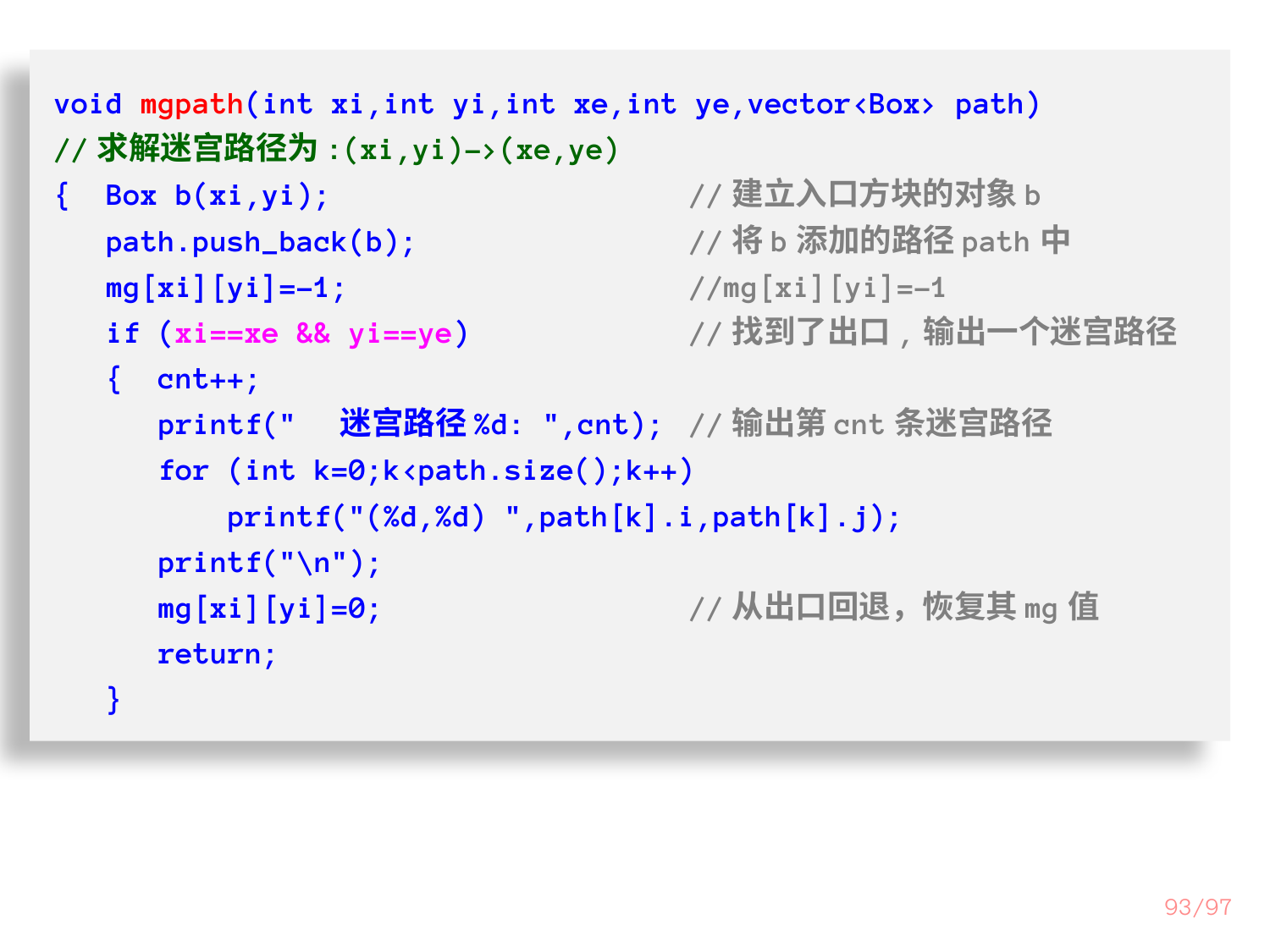

void mgpath(int xi,int yi,int xe,int ye,vector<Box> path)
//求解迷宫路径为:(xi,yi)->(xe,ye)
{  Box b(xi,yi);			//建立入口方块的对象b
   path.push_back(b);			//将b添加的路径path中
   mg[xi][yi]=-1;			//mg[xi][yi]=-1
   if (xi==xe && yi==ye)		//找到了出口,输出一个迷宫路径
   {  cnt++;
      printf("  迷宫路径%d: ",cnt);	//输出第cnt条迷宫路径
      for (int k=0;k<path.size();k++)
          printf("(%d,%d) ",path[k].i,path[k].j);
      printf("\n");
      mg[xi][yi]=0;			//从出口回退，恢复其mg值
      return;
   }
93/97